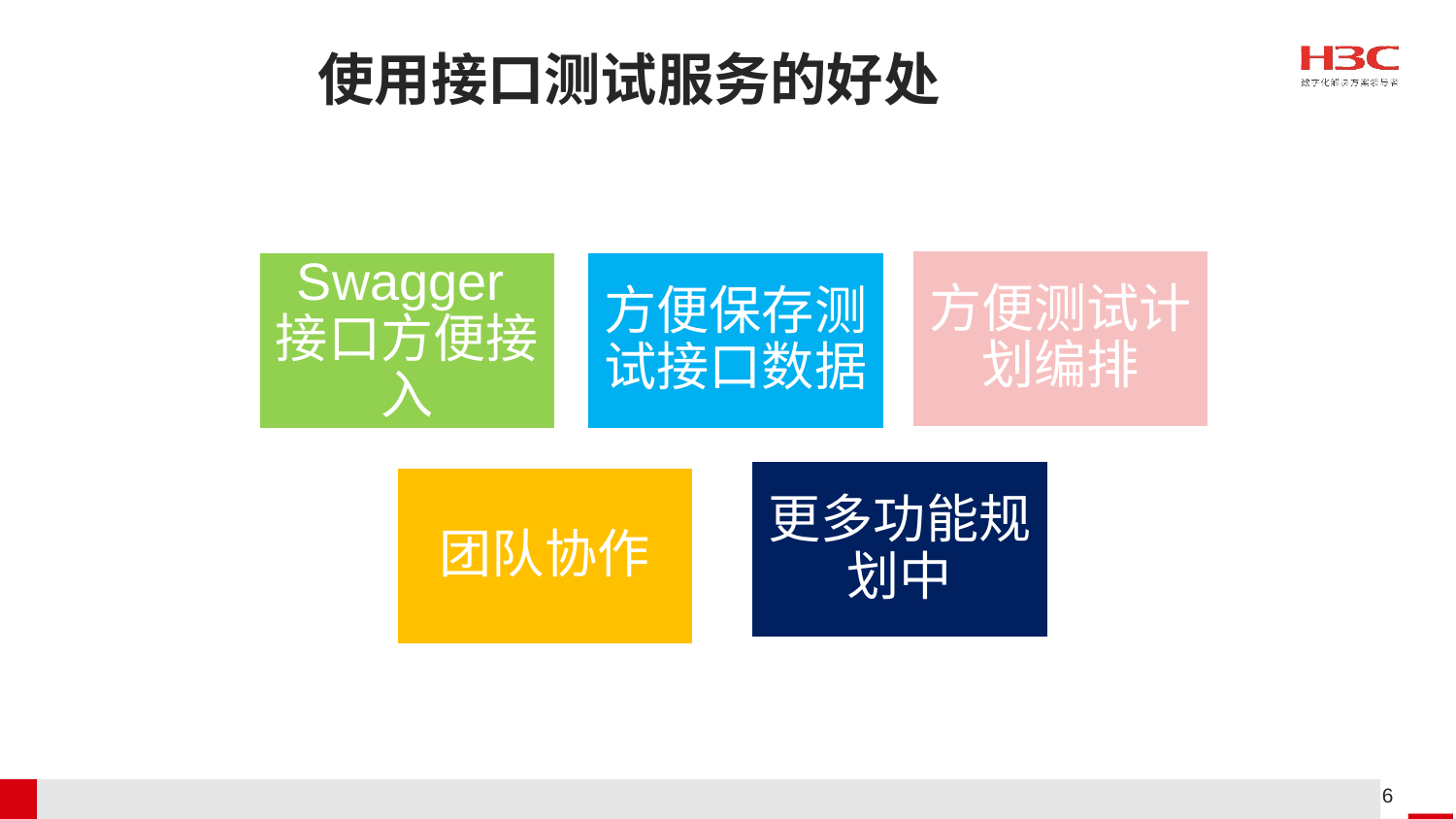

使用接口测试服务的好处
Swagger接口方便接入
方便保存测试接口数据
团队协作
方便测试计划编排
更多功能规划中